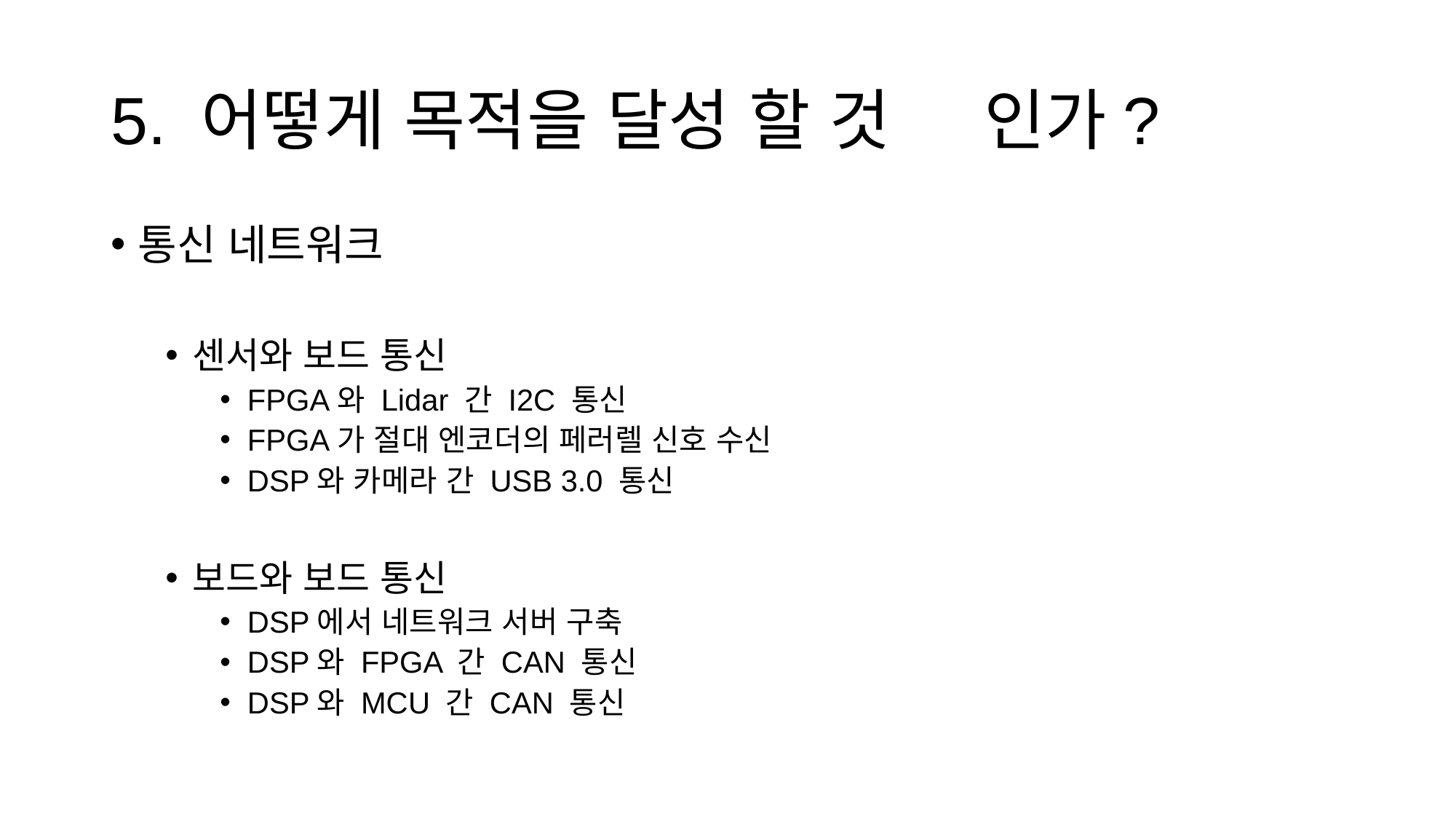

# 5. 어떻게 목적을 달성 할 것	인가?
통신 네트워크

센서와 보드 통신
FPGA와 Lidar 간 I2C 통신
FPGA가 절대 엔코더의 페러렐 신호 수신
DSP와 카메라 간 USB 3.0 통신

보드와 보드 통신
DSP에서 네트워크 서버 구축
DSP와 FPGA 간 CAN 통신
DSP와 MCU 간 CAN 통신